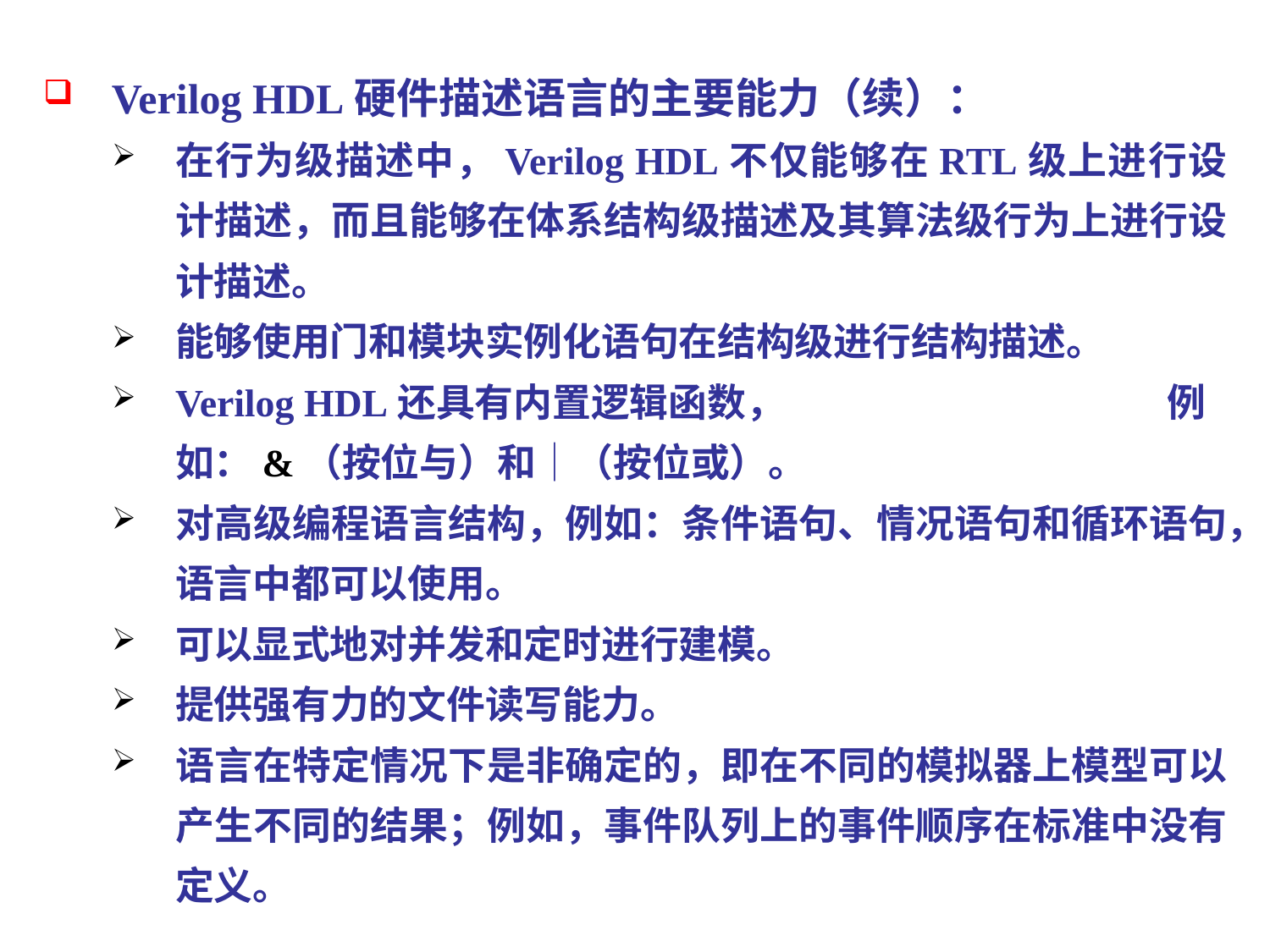

Verilog HDL硬件描述语言的主要能力（续）：
在行为级描述中，Verilog HDL不仅能够在RTL级上进行设计描述，而且能够在体系结构级描述及其算法级行为上进行设计描述。
能够使用门和模块实例化语句在结构级进行结构描述。
Verilog HDL还具有内置逻辑函数，                                           例如：&（按位与）和│（按位或）。
对高级编程语言结构，例如：条件语句、情况语句和循环语句，语言中都可以使用。
可以显式地对并发和定时进行建模。
提供强有力的文件读写能力。
语言在特定情况下是非确定的，即在不同的模拟器上模型可以产生不同的结果；例如，事件队列上的事件顺序在标准中没有定义。
29